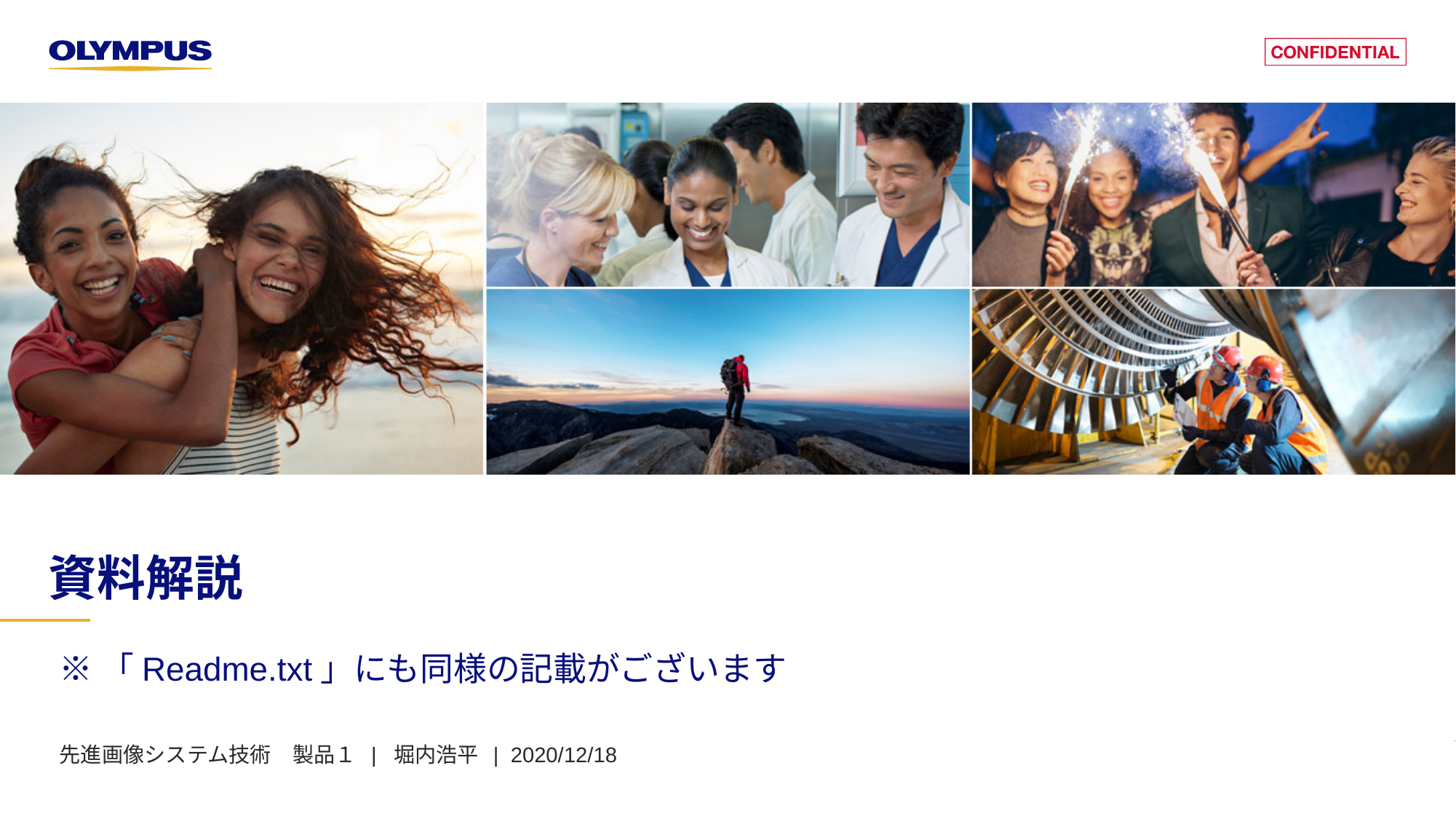

# 資料解説
※「Readme.txt」にも同様の記載がございます
先進画像システム技術　製品１  |  堀内浩平  |  2020/12/18